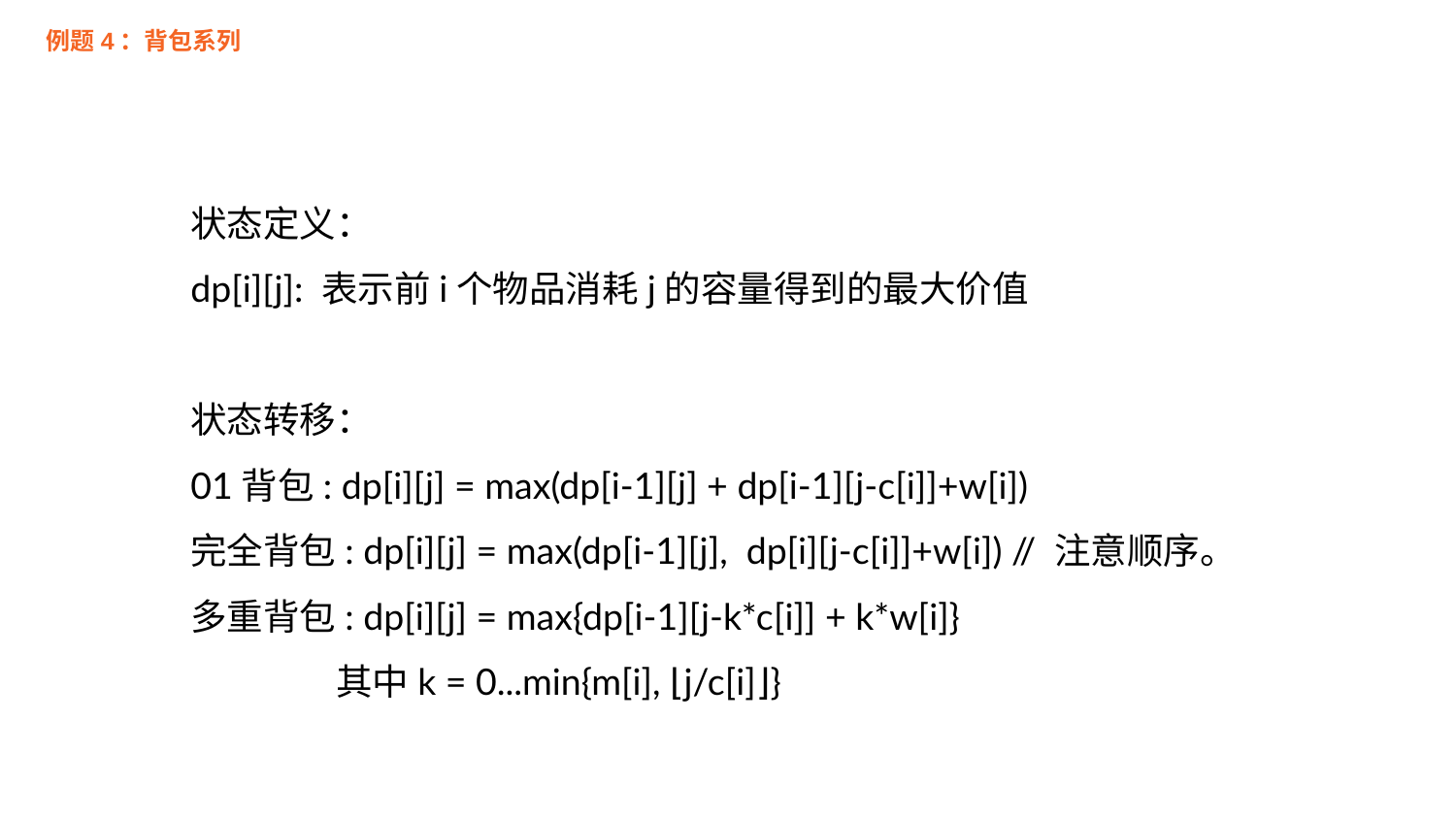

例题4：背包系列
状态定义：
dp[i][j]: 表示前i个物品消耗j的容量得到的最大价值

状态转移：
01背包: dp[i][j] = max(dp[i-1][j] + dp[i-1][j-c[i]]+w[i])
完全背包: dp[i][j] = max(dp[i-1][j],  dp[i][j-c[i]]+w[i]) // 注意顺序。
多重背包: dp[i][j] = max{dp[i-1][j-k*c[i]] + k*w[i]}
其中k = 0...min{m[i], ⌊j/c[i]⌋}